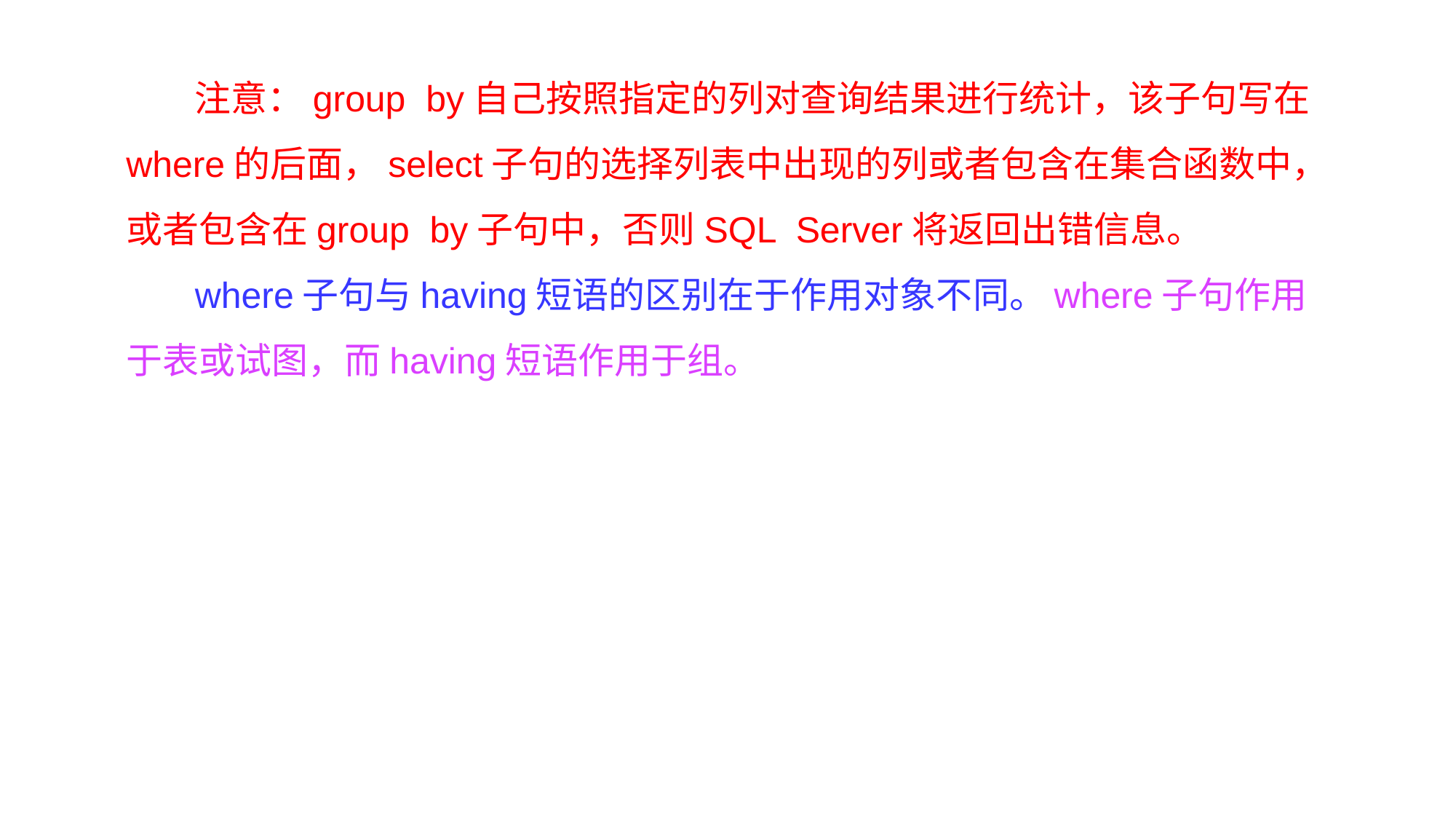

注意：group  by自己按照指定的列对查询结果进行统计，该子句写在where的后面，select子句的选择列表中出现的列或者包含在集合函数中，或者包含在group  by子句中，否则SQL  Server将返回出错信息。
where子句与having短语的区别在于作用对象不同。where子句作用于表或试图，而having短语作用于组。